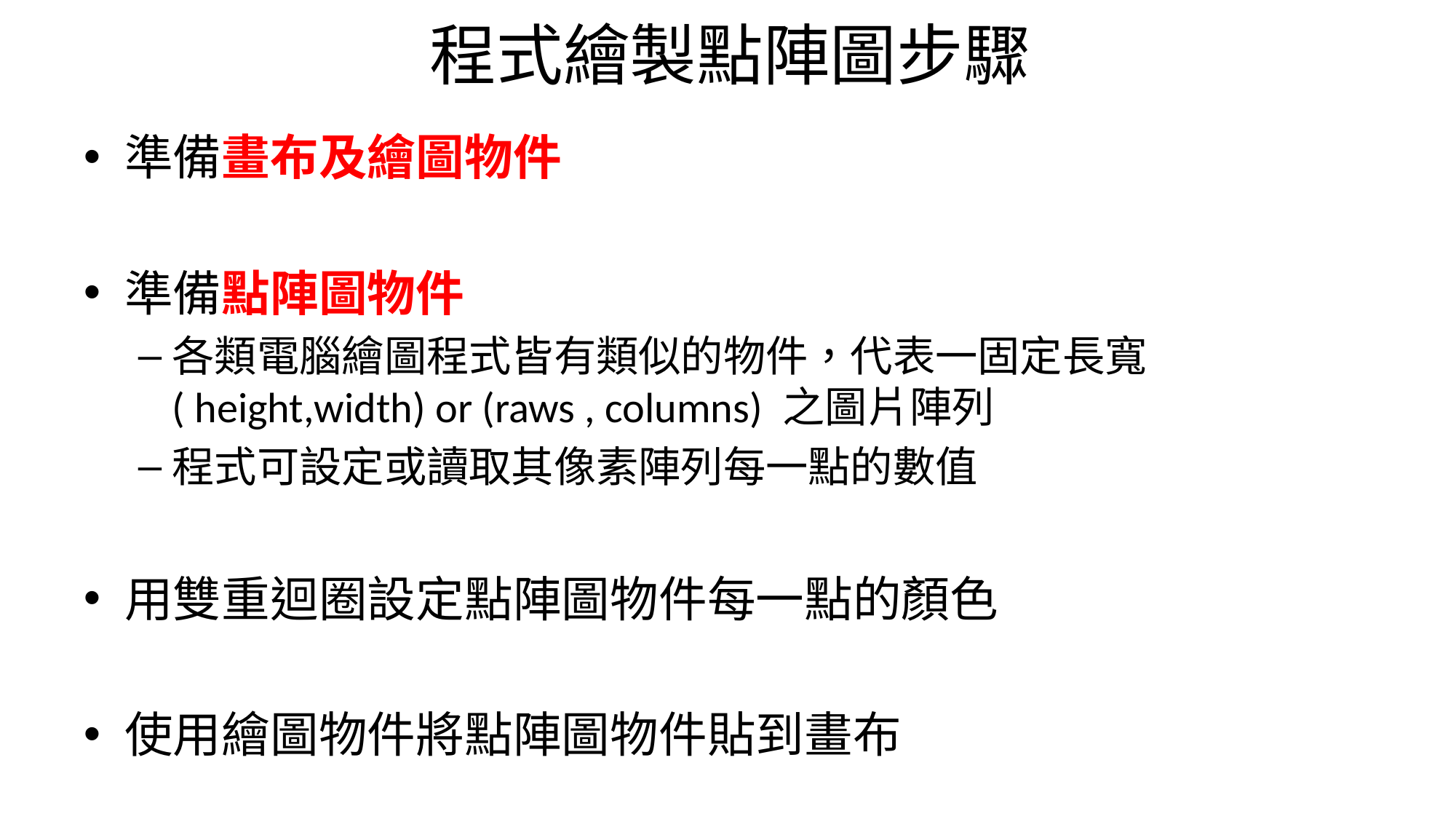

# 程式繪製點陣圖步驟
準備畫布及繪圖物件

準備點陣圖物件
各類電腦繪圖程式皆有類似的物件，代表一固定長寬( height,width) or (raws , columns) 之圖片陣列
程式可設定或讀取其像素陣列每一點的數值

用雙重迴圈設定點陣圖物件每一點的顏色

使用繪圖物件將點陣圖物件貼到畫布